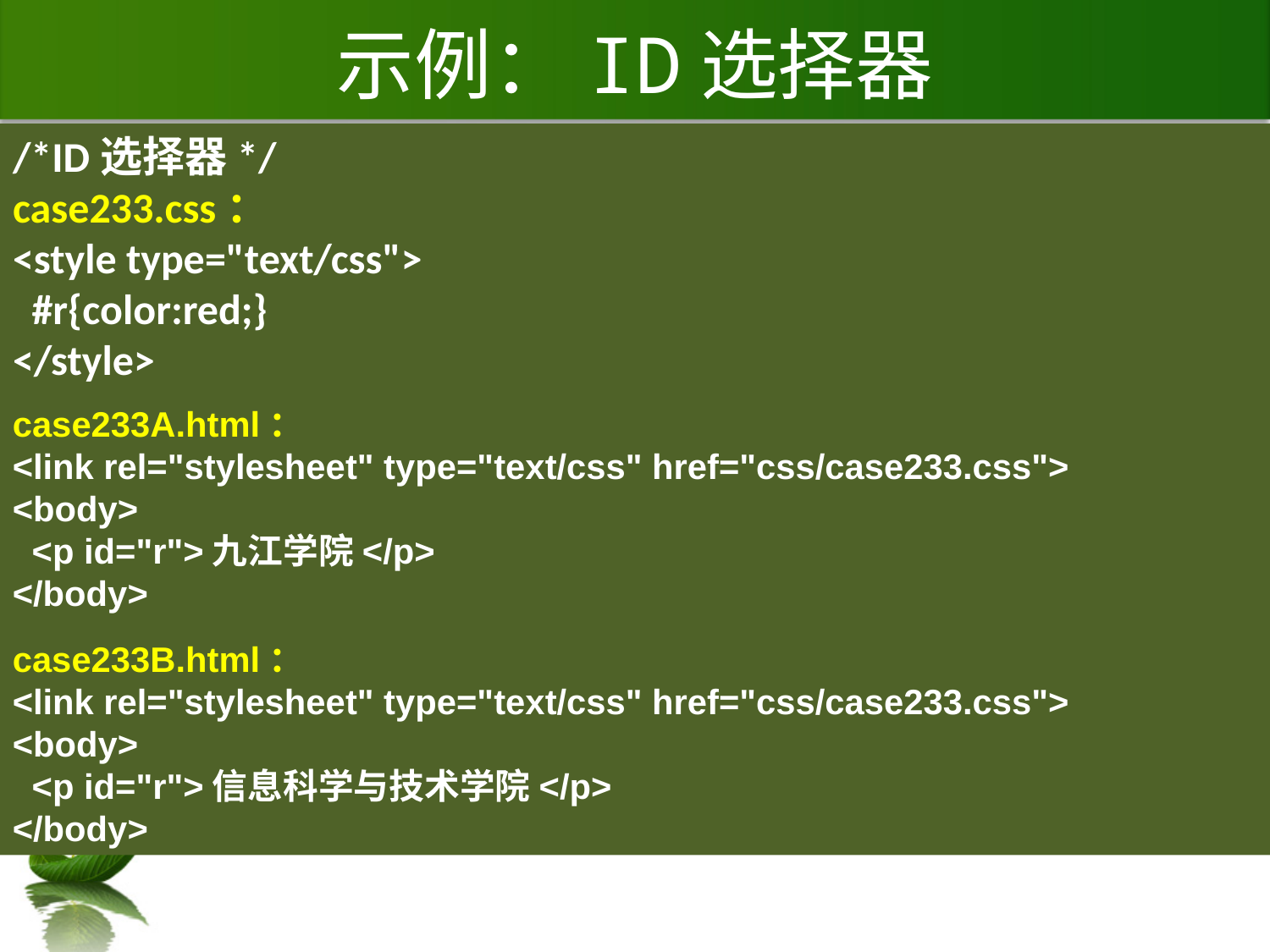

# 示例：ID选择器
/*ID选择器*/
case233.css：
<style type="text/css">
  #r{color:red;}
</style>
case233A.html：
<link rel="stylesheet" type="text/css" href="css/case233.css">
<body>
  <p id="r">九江学院</p>
</body>
case233B.html：
<link rel="stylesheet" type="text/css" href="css/case233.css">
<body>
  <p id="r">信息科学与技术学院</p>
</body>